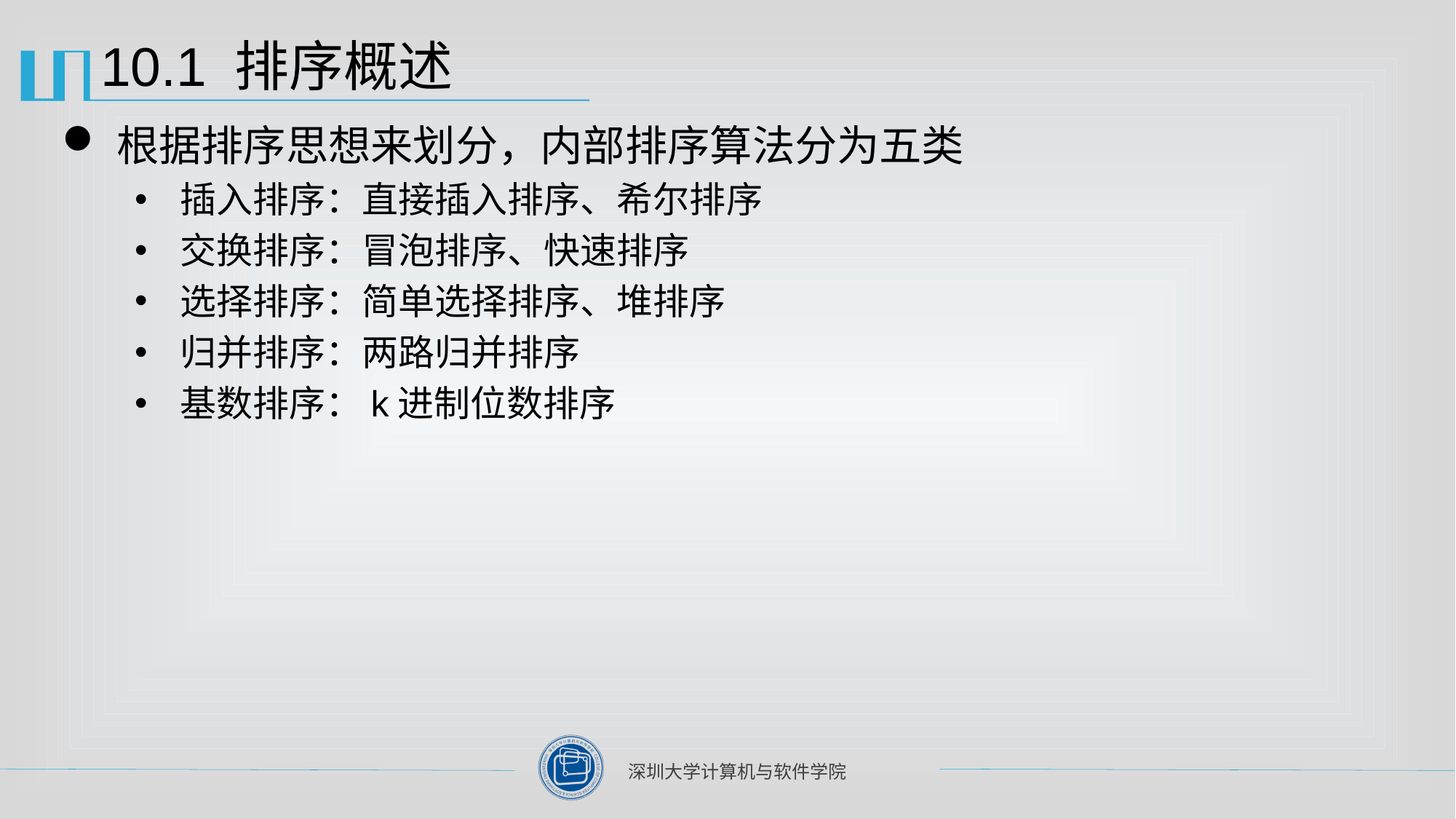

# 10.1 排序概述
根据排序思想来划分，内部排序算法分为五类
插入排序：直接插入排序、希尔排序
交换排序：冒泡排序、快速排序
选择排序：简单选择排序、堆排序
归并排序：两路归并排序
基数排序：k进制位数排序

7